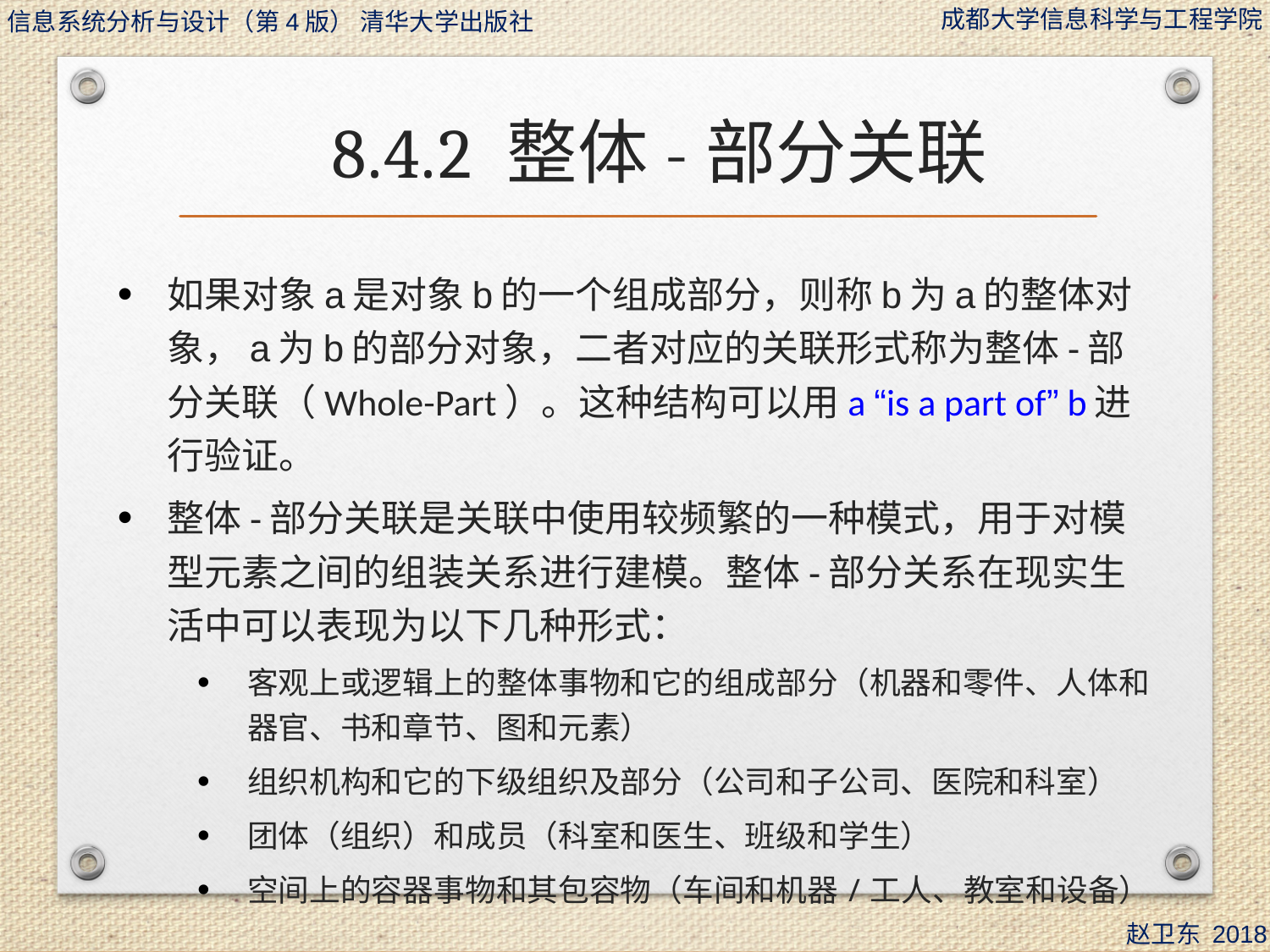

# 8.4.2 整体-部分关联
如果对象a是对象b的一个组成部分，则称b为a的整体对象，a为b的部分对象，二者对应的关联形式称为整体-部分关联（Whole-Part）。这种结构可以用a “is a part of” b进行验证。
整体-部分关联是关联中使用较频繁的一种模式，用于对模型元素之间的组装关系进行建模。整体-部分关系在现实生活中可以表现为以下几种形式：
客观上或逻辑上的整体事物和它的组成部分（机器和零件、人体和器官、书和章节、图和元素）
组织机构和它的下级组织及部分（公司和子公司、医院和科室）
团体（组织）和成员（科室和医生、班级和学生）
空间上的容器事物和其包容物（车间和机器/工人、教室和设备）